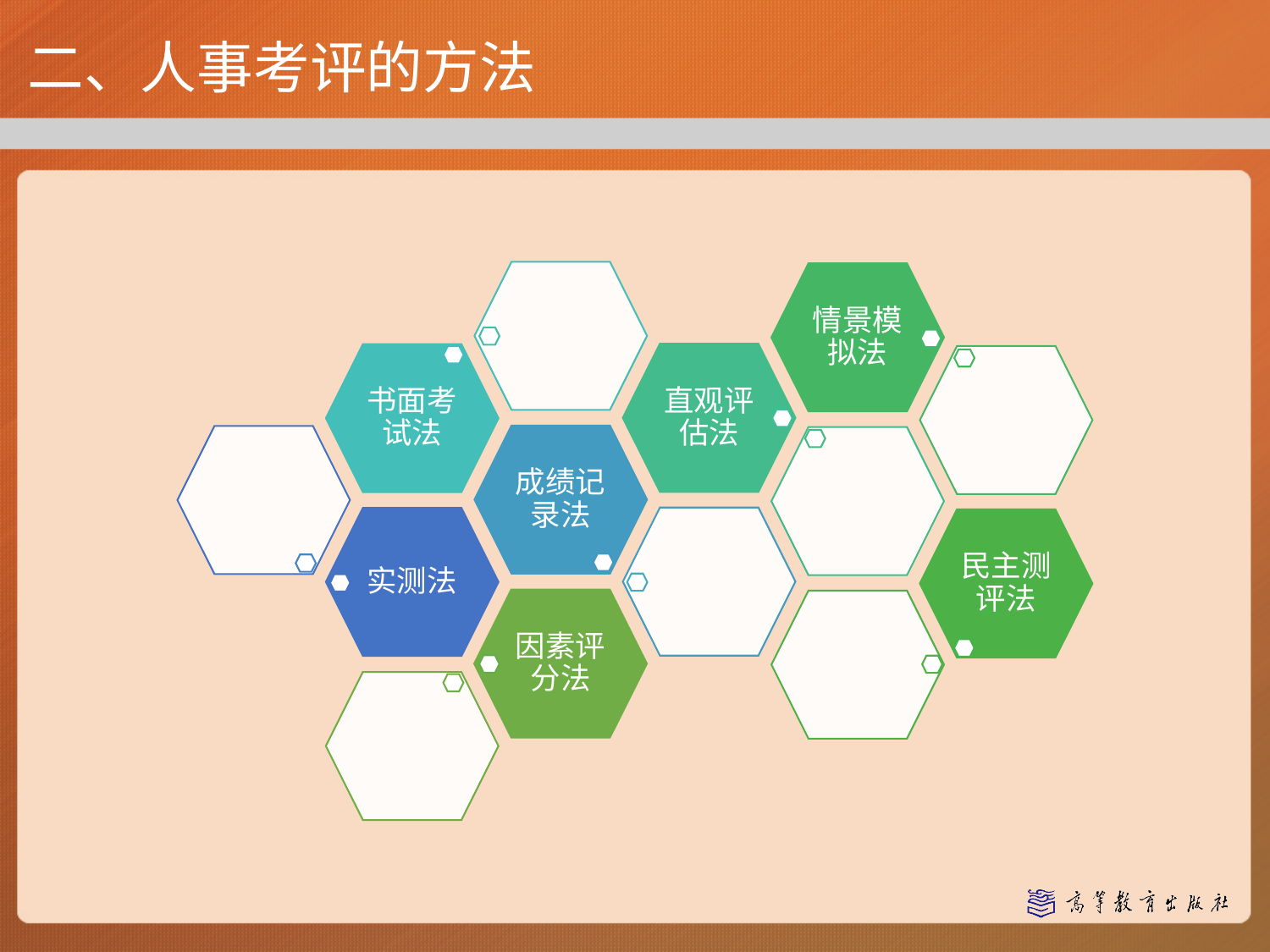

二、人事考评的方法
实测法
成绩记录法
书面考试法
直观评估法
情景模拟法
民主测评法
因素评分法